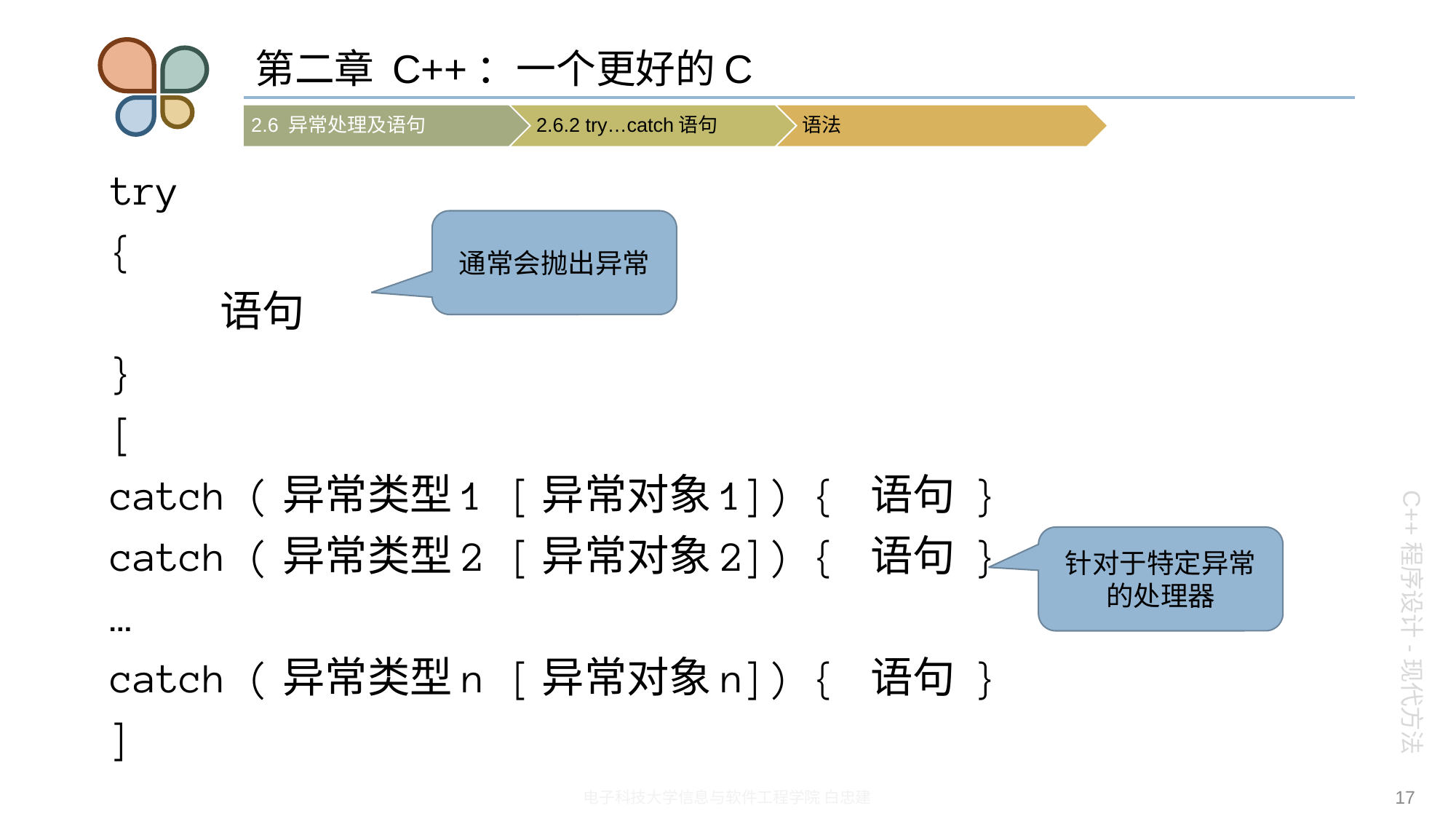

# 第二章 C++：一个更好的C
2.6 异常处理及语句
2.6.2 try…catch语句
语法
try
{
	语句
}
[
catch (异常类型1 [异常对象1]) { 语句 }
catch (异常类型2 [异常对象2]) { 语句 }
…
catch (异常类型n [异常对象n]) { 语句 }
]
通常会抛出异常
针对于特定异常的处理器
17